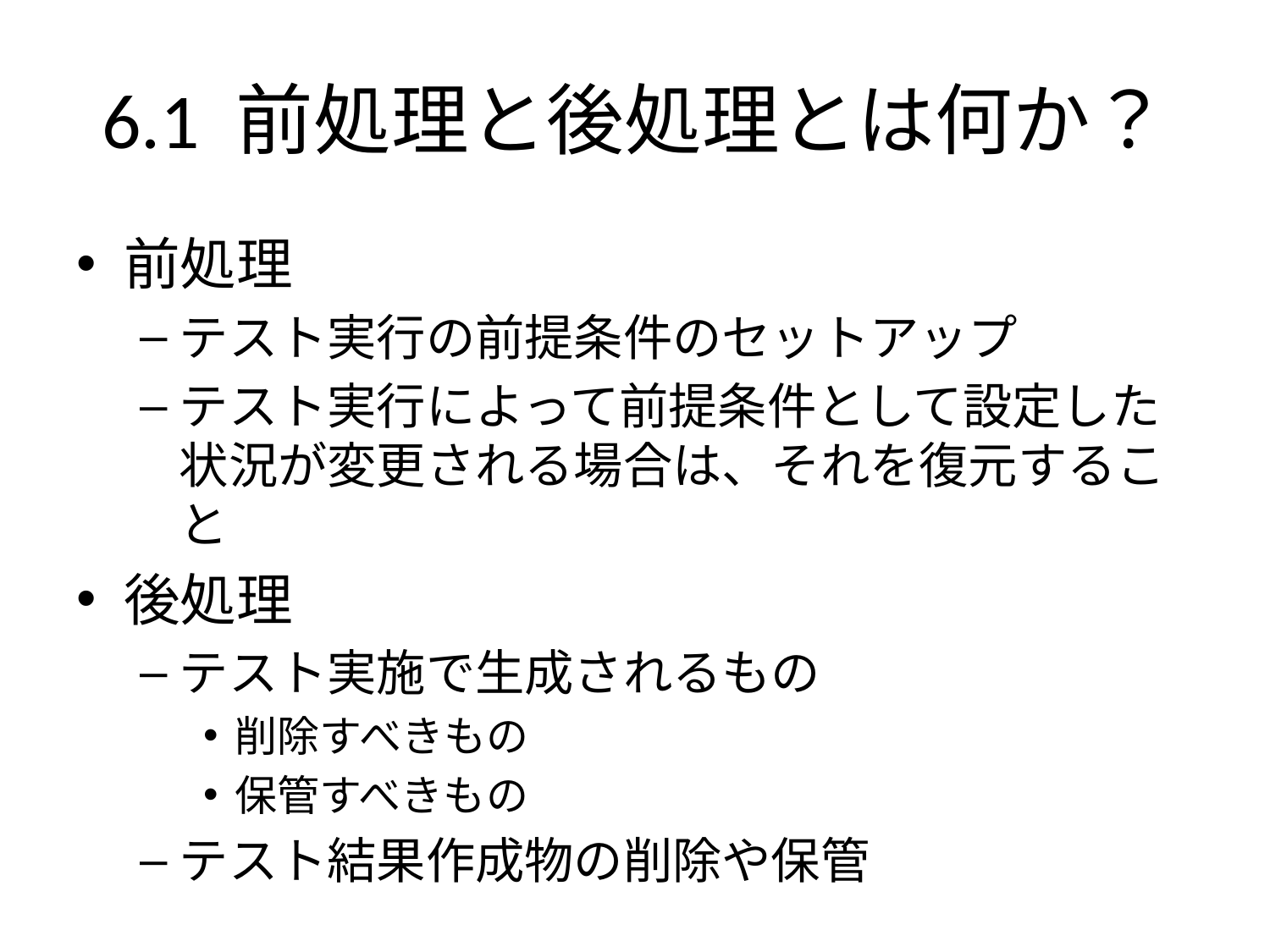

# 6.1 前処理と後処理とは何か？
前処理
テスト実行の前提条件のセットアップ
テスト実行によって前提条件として設定した状況が変更される場合は、それを復元すること
後処理
テスト実施で生成されるもの
削除すべきもの
保管すべきもの
テスト結果作成物の削除や保管